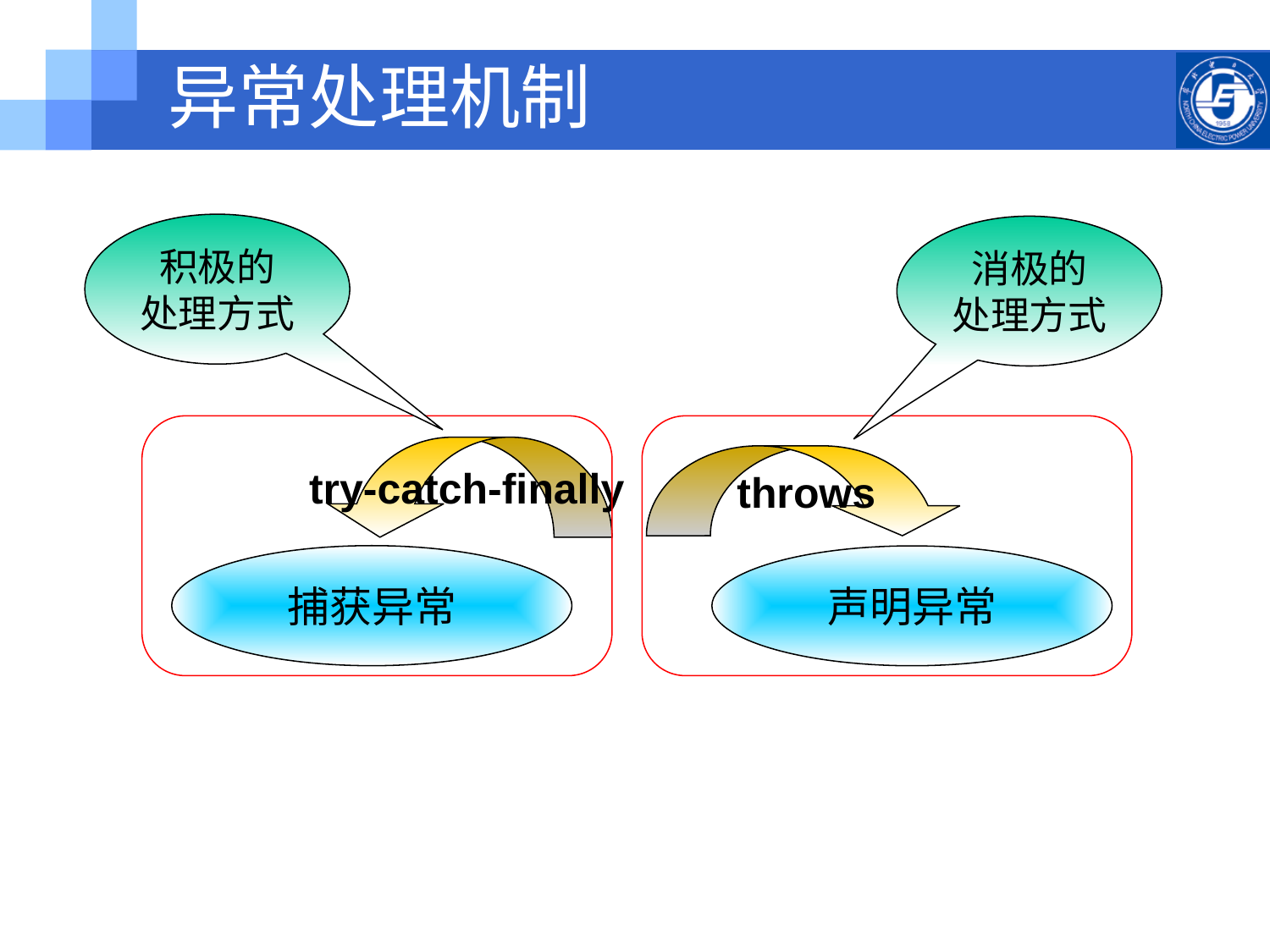

# 异常处理机制
积极的
处理方式
消极的
处理方式

try-catch-finally
throws
捕获异常
声明异常